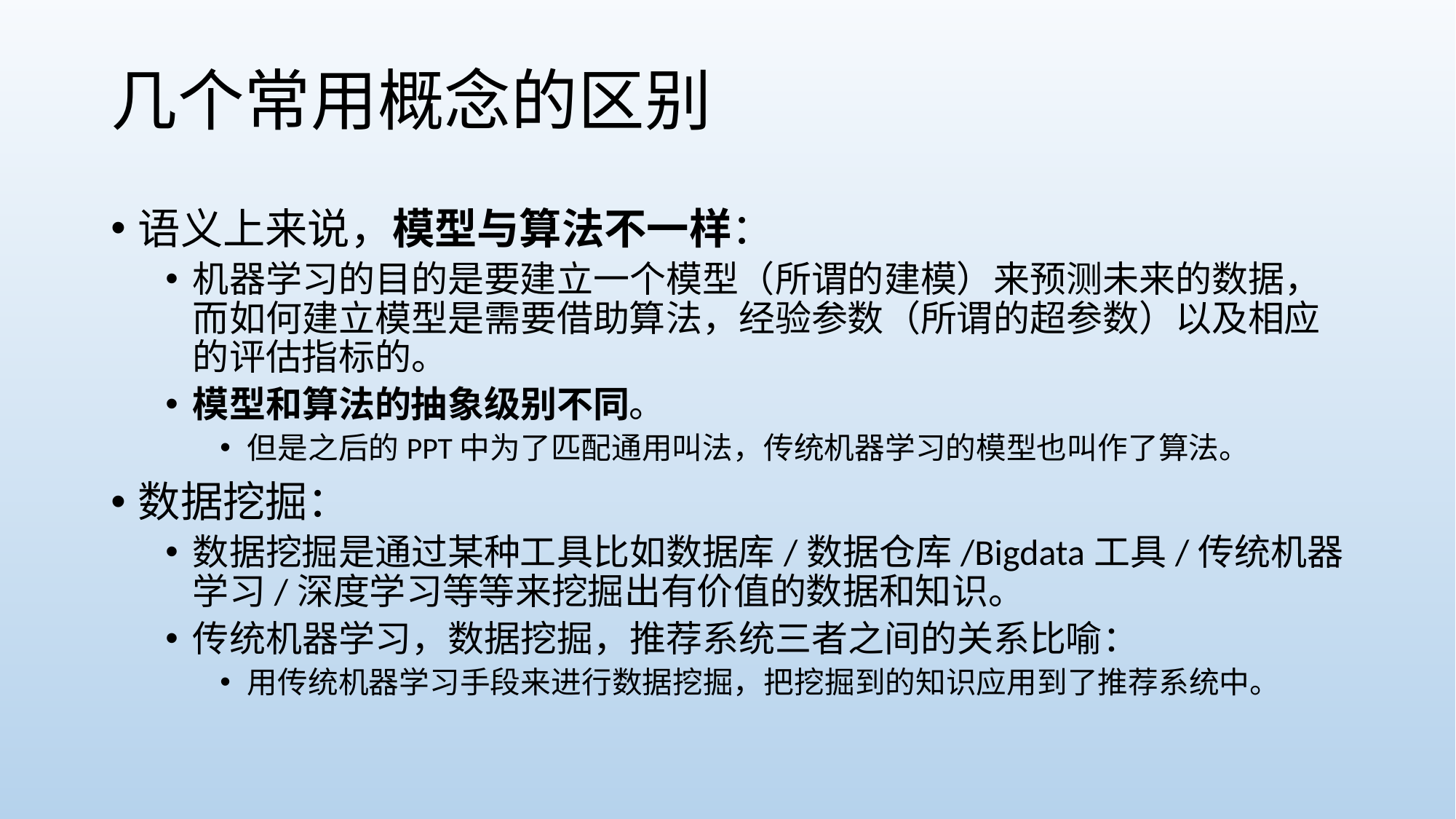

# 几个常用概念的区别
语义上来说，模型与算法不一样：
机器学习的目的是要建立一个模型（所谓的建模）来预测未来的数据，而如何建立模型是需要借助算法，经验参数（所谓的超参数）以及相应的评估指标的。
模型和算法的抽象级别不同。
但是之后的PPT中为了匹配通用叫法，传统机器学习的模型也叫作了算法。
数据挖掘：
数据挖掘是通过某种工具比如数据库/数据仓库/Bigdata工具/传统机器学习/深度学习等等来挖掘出有价值的数据和知识。
传统机器学习，数据挖掘，推荐系统三者之间的关系比喻：
用传统机器学习手段来进行数据挖掘，把挖掘到的知识应用到了推荐系统中。